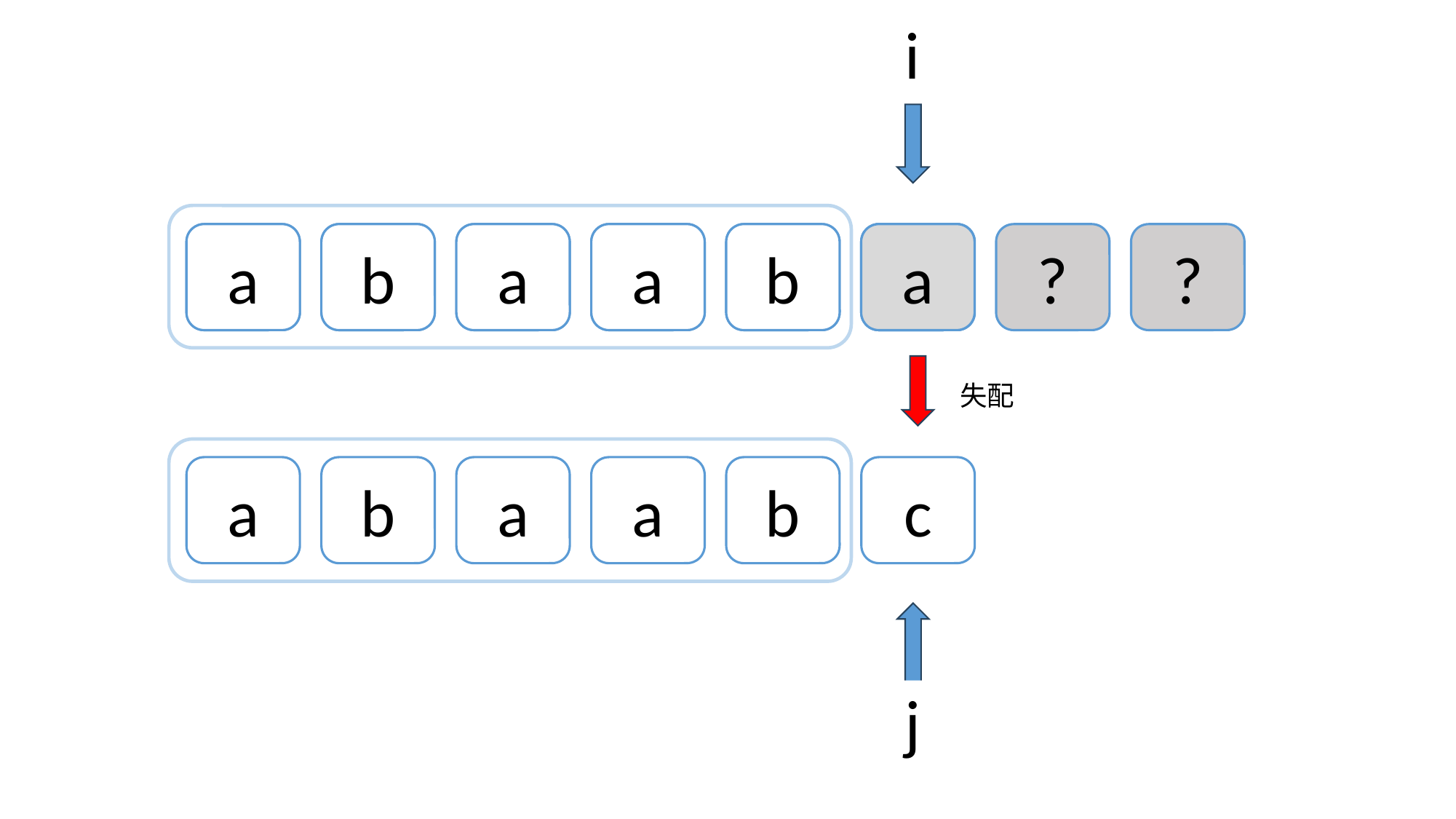

i

a
?
?
?
?
?
?
?
?
a
b
a
a
b
c

失配

a
b
a
a
b
c

j